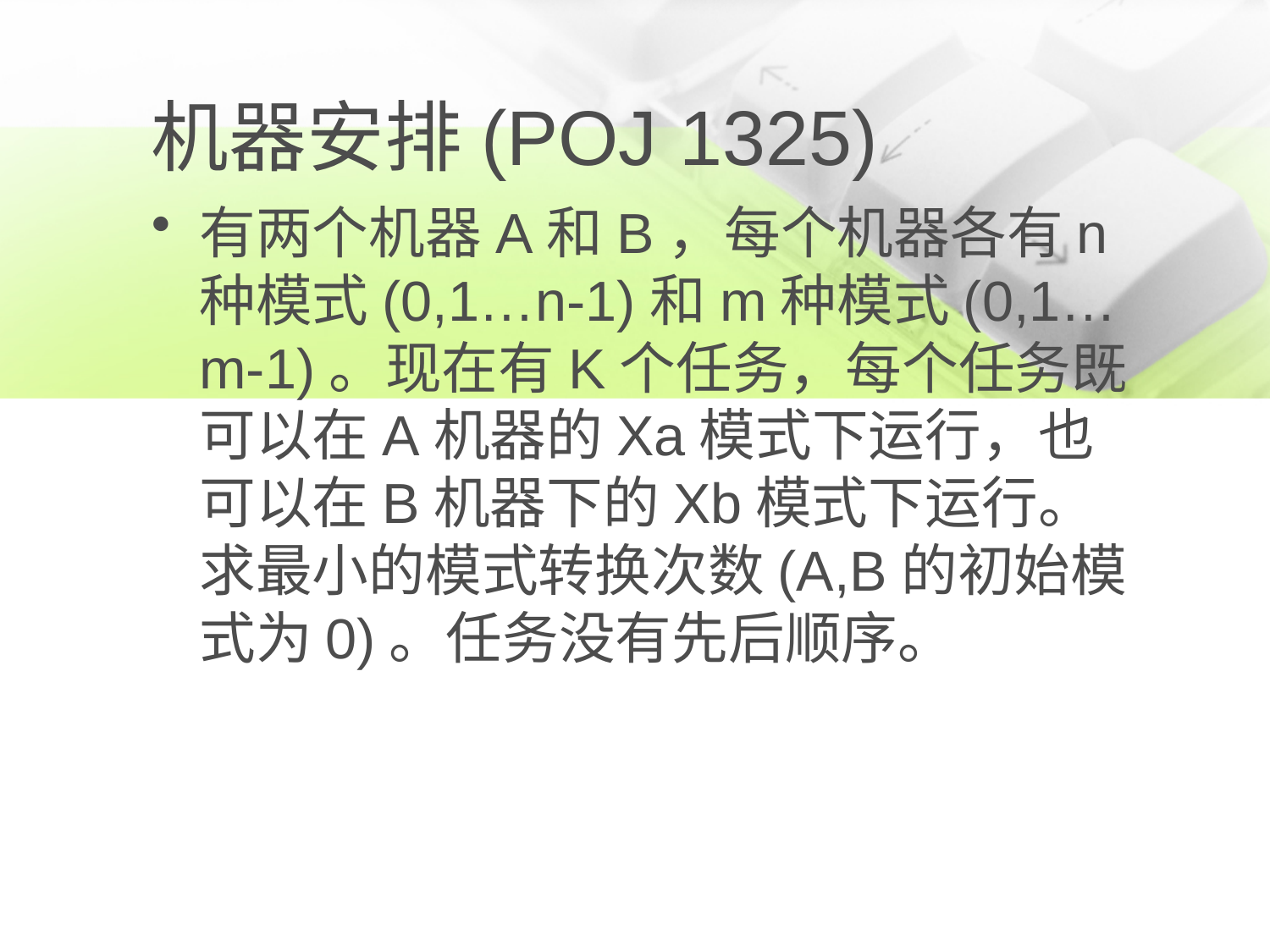

# 机器安排(POJ 1325)
有两个机器A和B，每个机器各有n种模式(0,1…n-1)和m种模式(0,1…m-1)。现在有K个任务，每个任务既可以在A机器的Xa模式下运行，也可以在B机器下的Xb模式下运行。求最小的模式转换次数(A,B的初始模式为0)。任务没有先后顺序。